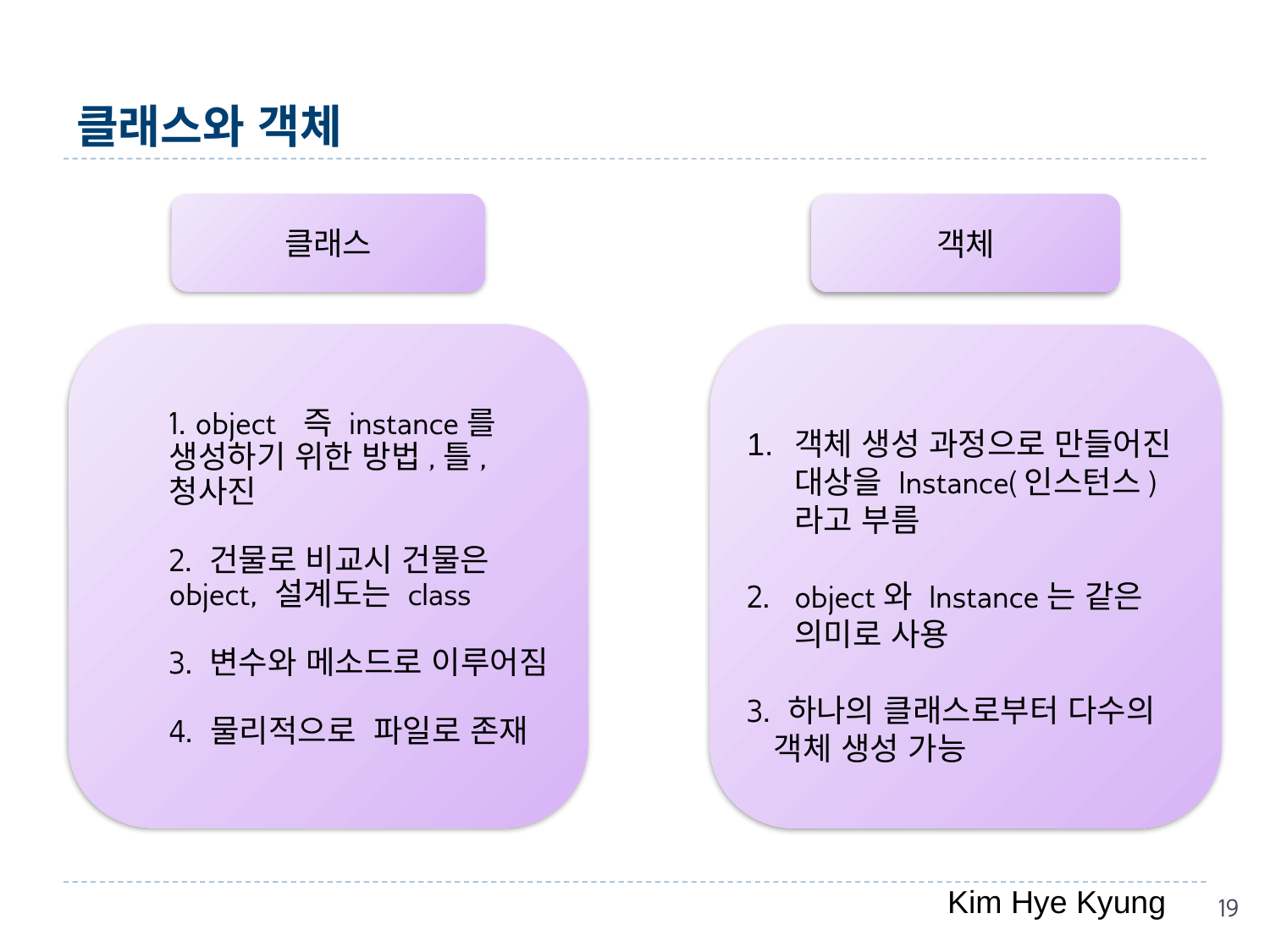

# 클래스와 객체
클래스
객체

1. object  즉 instance를 생성하기 위한 방법,틀,청사진

2. 건물로 비교시 건물은 object, 설계도는 class

3. 변수와 메소드로 이루어짐

4. 물리적으로  파일로 존재

객체 생성 과정으로 만들어진 대상을 Instance(인스턴스)라고 부름

object와 Instance는 같은 의미로 사용

3. 하나의 클래스로부터 다수의       객체 생성 가능
19